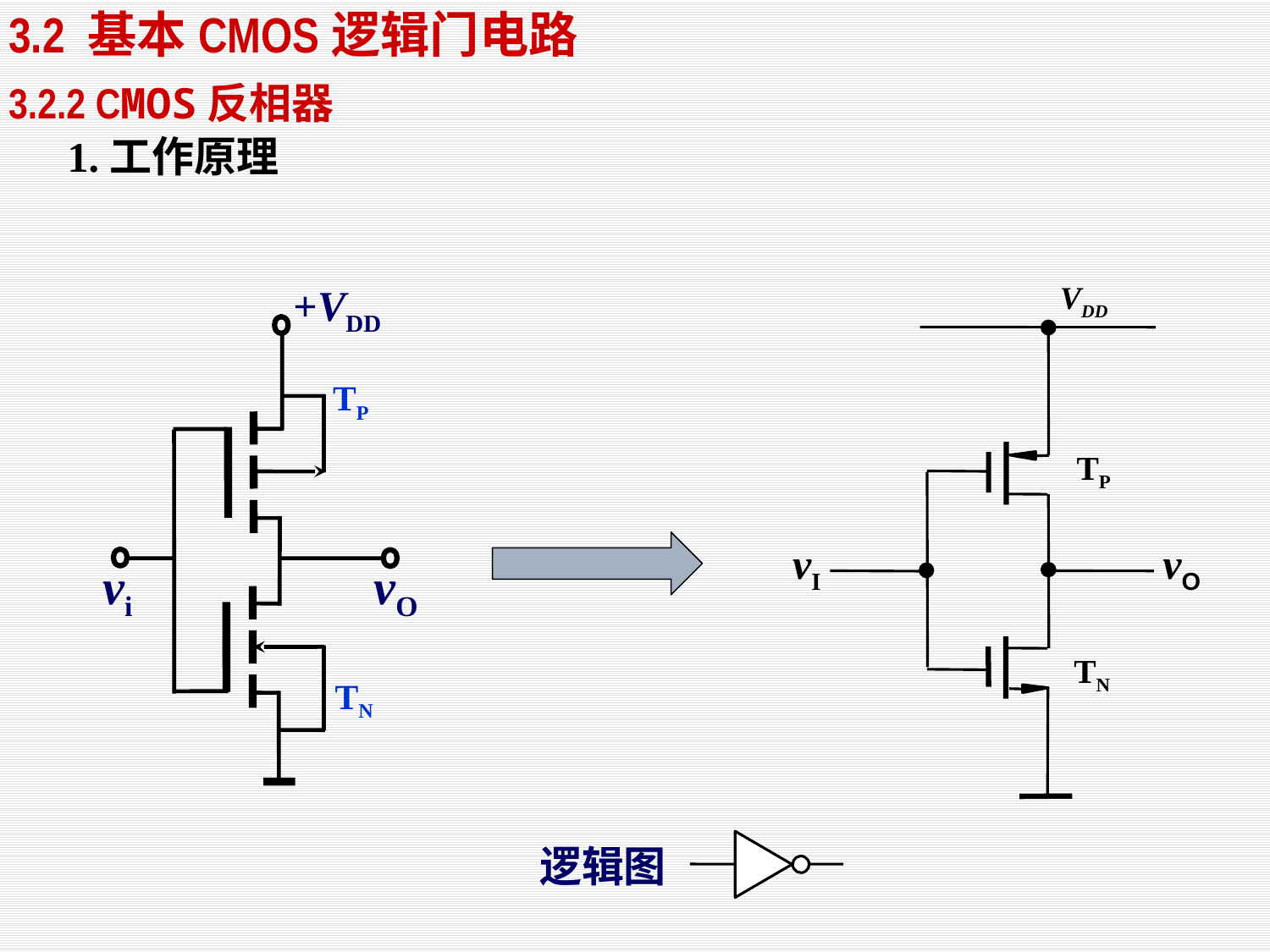

3.2 基本CMOS逻辑门电路
3.2.2 CMOS反相器
1.工作原理
+VDD

TP

vi
vO

TN

VDD

TP

vI
vO

TN

逻辑图